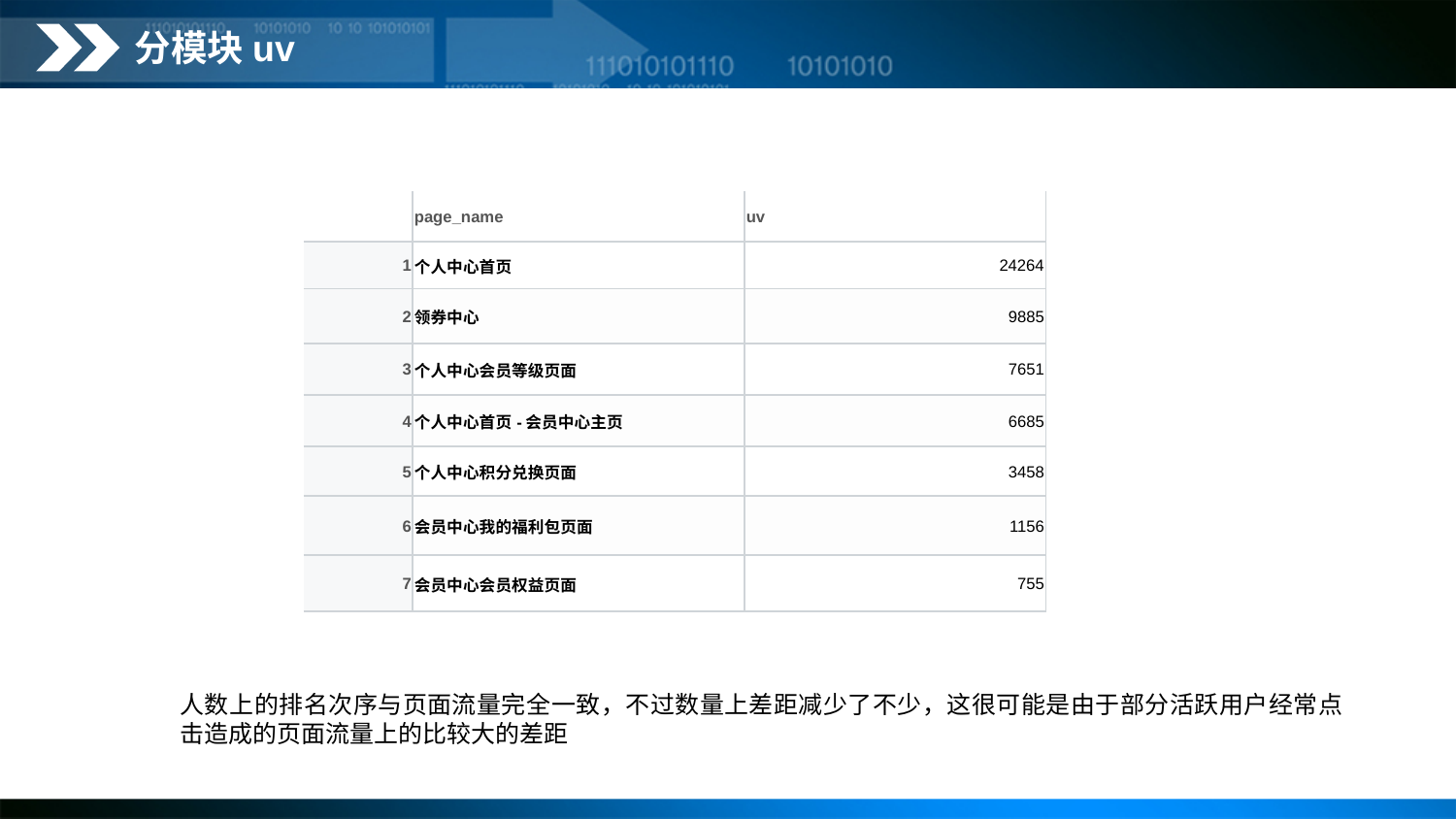

分模块uv

|  | page\_name | uv |
| --- | --- | --- |
| 1 | 个人中心首页 | 24264 |
| 2 | 领券中心 | 9885 |
| 3 | 个人中心会员等级页面 | 7651 |
| 4 | 个人中心首页-会员中心主页 | 6685 |
| 5 | 个人中心积分兑换页面 | 3458 |
| 6 | 会员中心我的福利包页面 | 1156 |
| 7 | 会员中心会员权益页面 | 755 |
人数上的排名次序与页面流量完全一致，不过数量上差距减少了不少，这很可能是由于部分活跃用户经常点击造成的页面流量上的比较大的差距